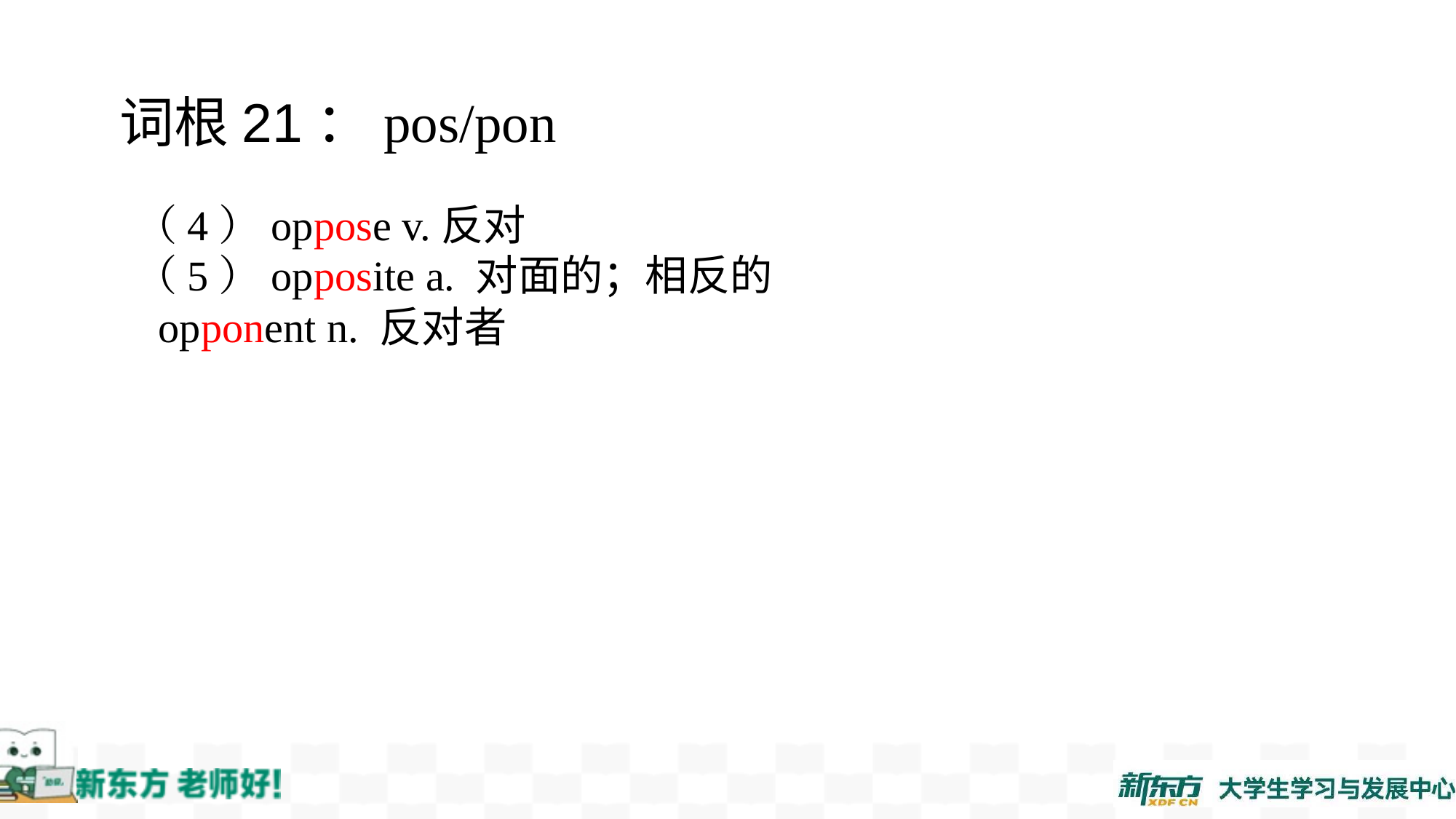

词根21：pos/pon
（4）oppose v.反对
（5）opposite a. 对面的；相反的
  opponent n. 反对者